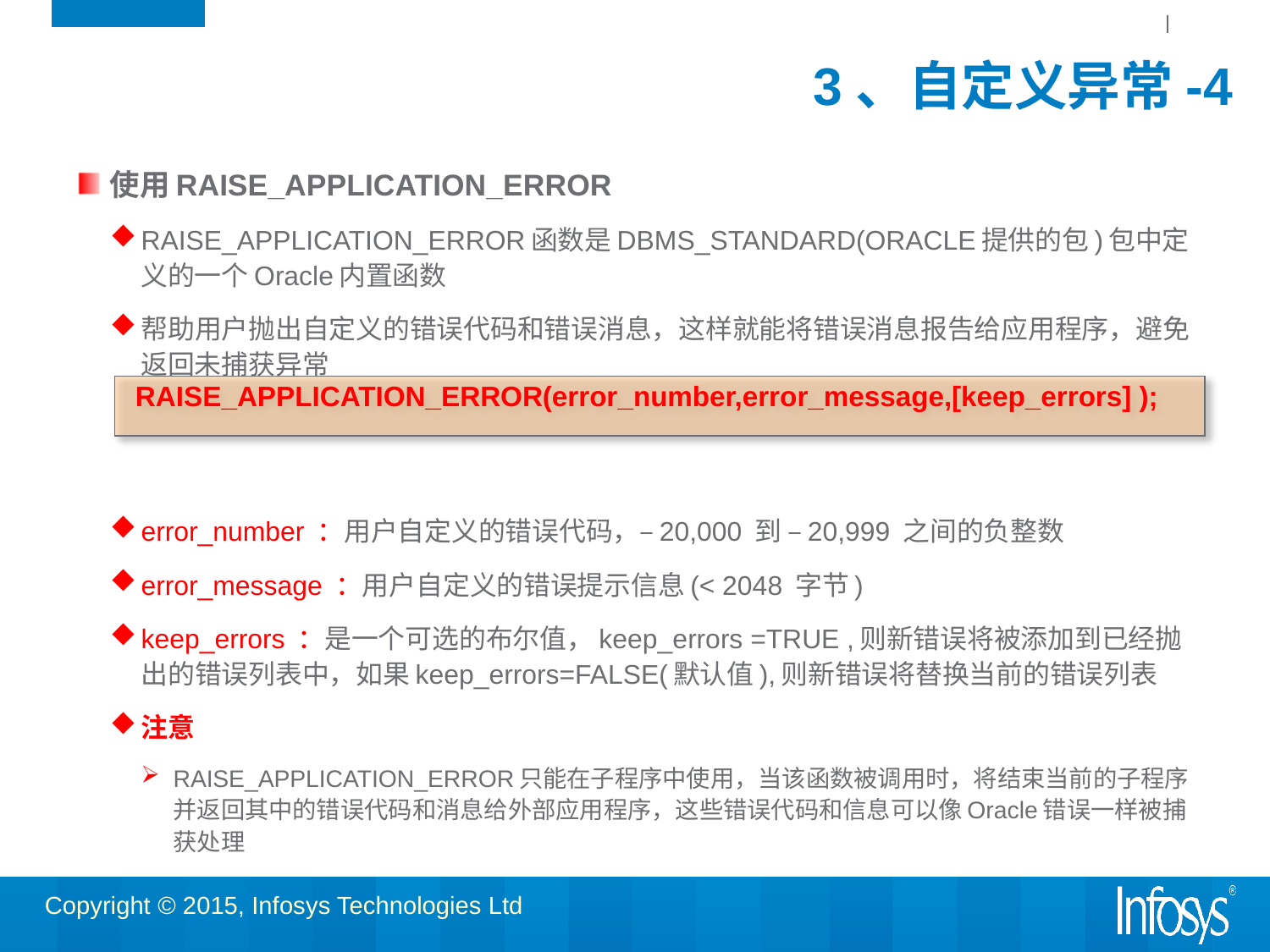

# 3、自定义异常-4
使用RAISE_APPLICATION_ERROR
RAISE_APPLICATION_ERROR函数是DBMS_STANDARD(ORACLE提供的包)包中定义的一个Oracle内置函数
帮助用户抛出自定义的错误代码和错误消息，这样就能将错误消息报告给应用程序，避免返回未捕获异常

error_number ：用户自定义的错误代码，–20,000 到 –20,999 之间的负整数
error_message ：用户自定义的错误提示信息(< 2048 字节)
keep_errors ：是一个可选的布尔值，keep_errors =TRUE ,则新错误将被添加到已经抛出的错误列表中，如果keep_errors=FALSE(默认值),则新错误将替换当前的错误列表
注意
RAISE_APPLICATION_ERROR只能在子程序中使用，当该函数被调用时，将结束当前的子程序并返回其中的错误代码和消息给外部应用程序，这些错误代码和信息可以像Oracle错误一样被捕获处理

 RAISE_APPLICATION_ERROR(error_number,error_message,[keep_errors] );